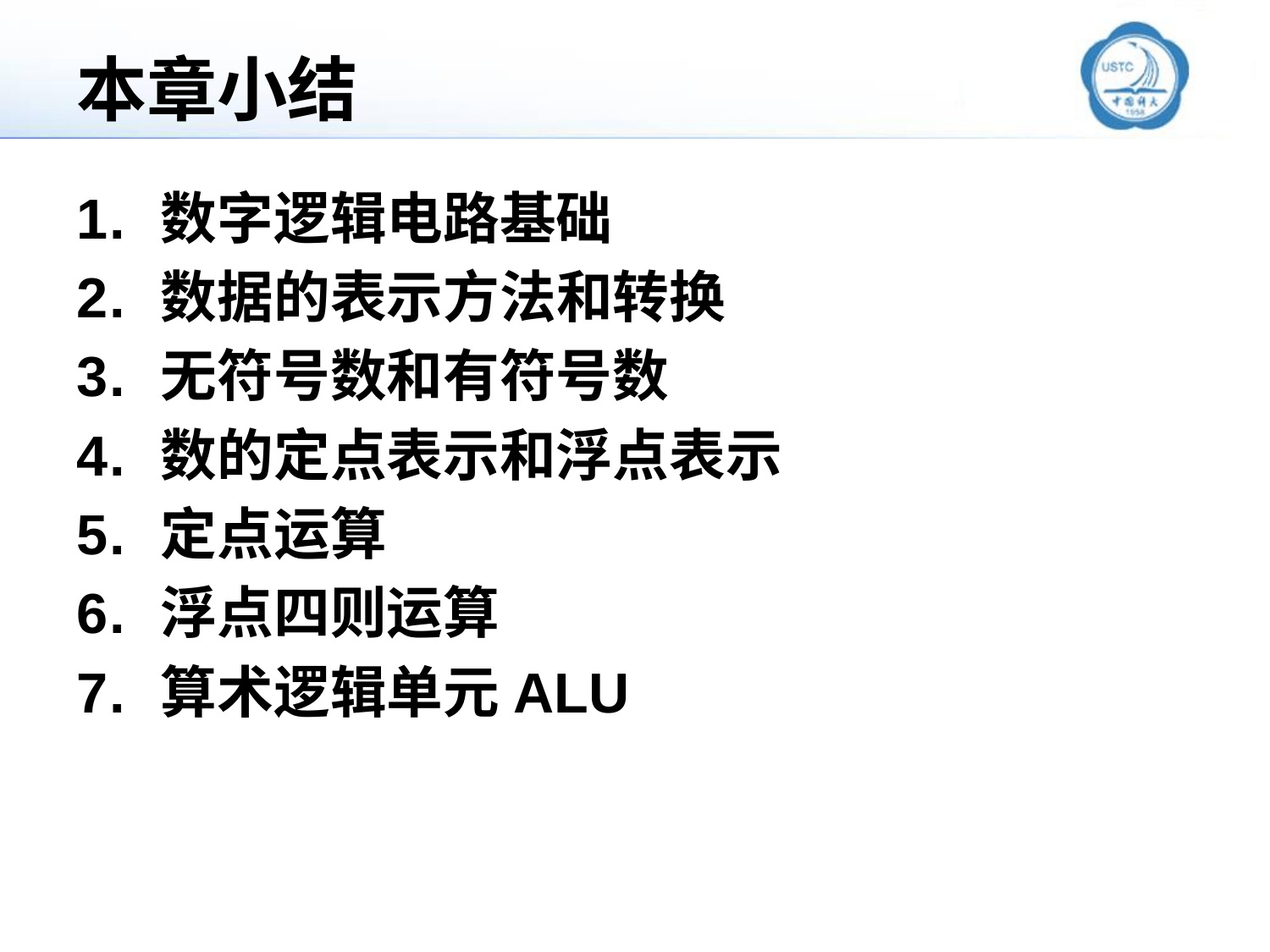

# 本章小结
数字逻辑电路基础
数据的表示方法和转换
无符号数和有符号数
数的定点表示和浮点表示
定点运算
浮点四则运算
算术逻辑单元ALU